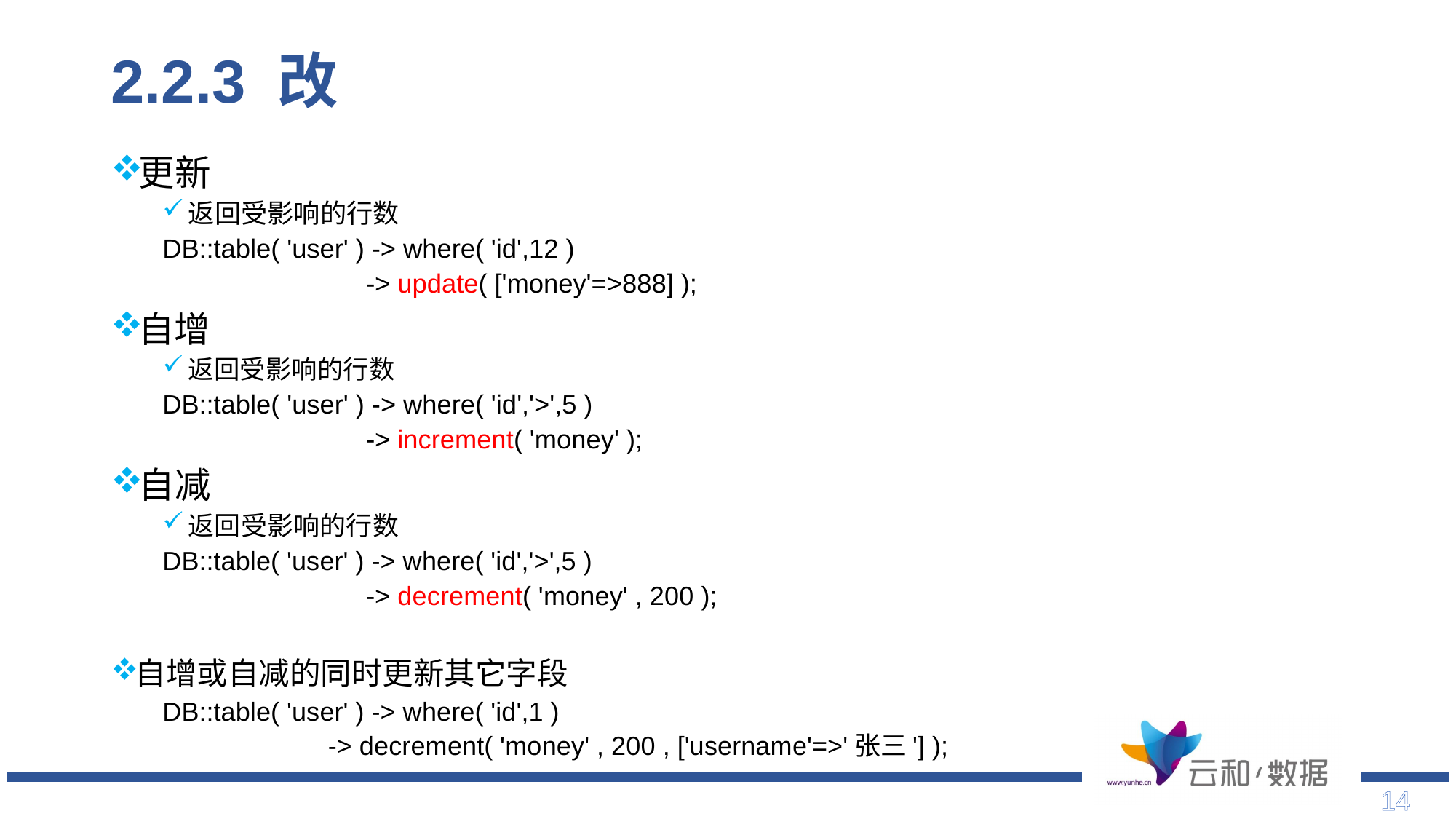

# 2.2.3 改
更新
返回受影响的行数
DB::table( 'user' ) -> where( 'id',12 )
                            -> update( ['money'=>888] );
自增
返回受影响的行数
DB::table( 'user' ) -> where( 'id','>',5 )
                            -> increment( 'money' );
自减
返回受影响的行数
DB::table( 'user' ) -> where( 'id','>',5 )
                            -> decrement( 'money' , 200 );

自增或自减的同时更新其它字段
DB::table( 'user' ) -> where( 'id',1 )
            	          -> decrement( 'money' , 200 , ['username'=>'张三'] );